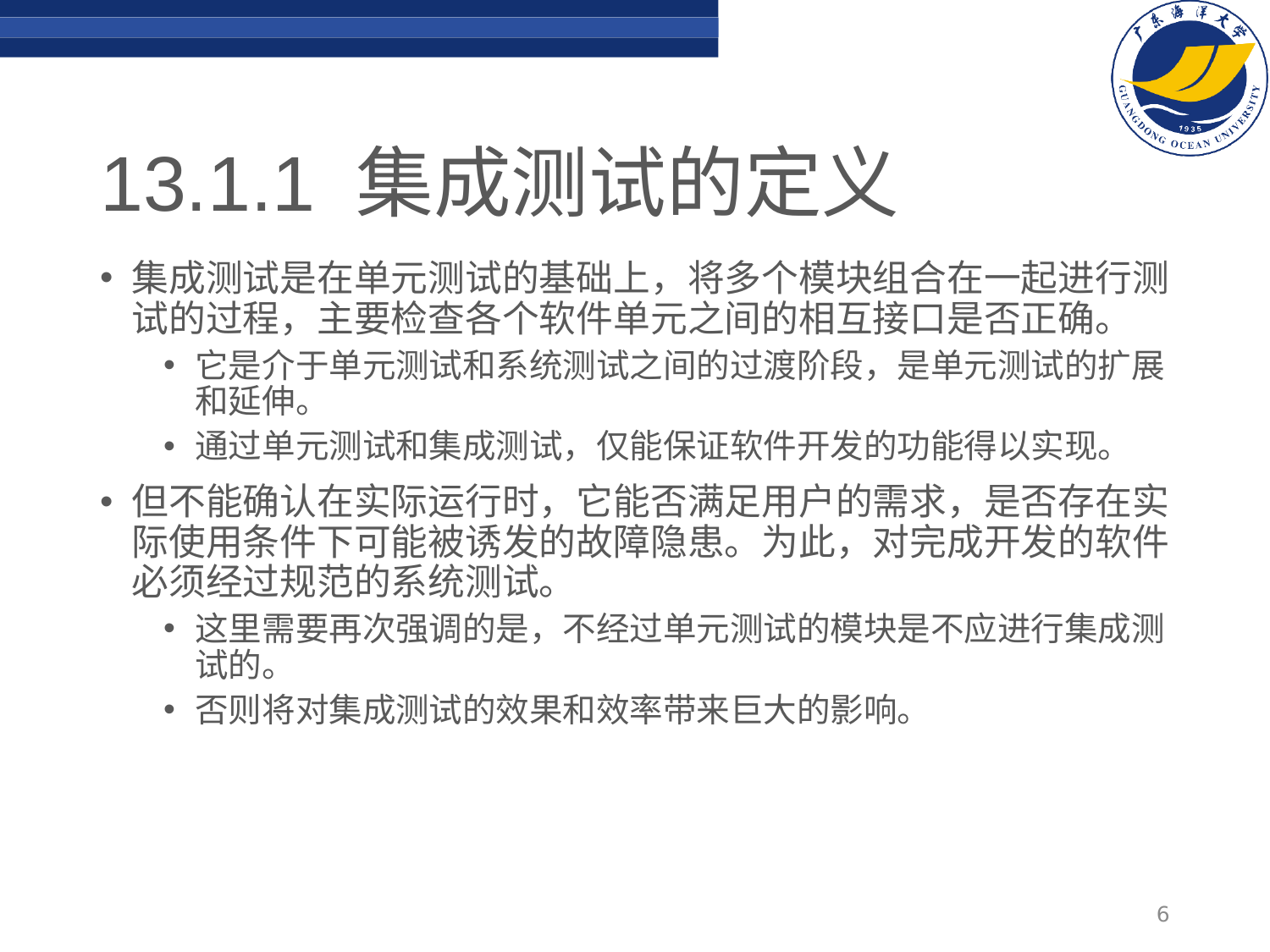

# 13.1.1 集成测试的定义
集成测试是在单元测试的基础上，将多个模块组合在一起进行测试的过程，主要检查各个软件单元之间的相互接口是否正确。
它是介于单元测试和系统测试之间的过渡阶段，是单元测试的扩展和延伸。
通过单元测试和集成测试，仅能保证软件开发的功能得以实现。
但不能确认在实际运行时，它能否满足用户的需求，是否存在实际使用条件下可能被诱发的故障隐患。为此，对完成开发的软件必须经过规范的系统测试。
这里需要再次强调的是，不经过单元测试的模块是不应进行集成测试的。
否则将对集成测试的效果和效率带来巨大的影响。
6